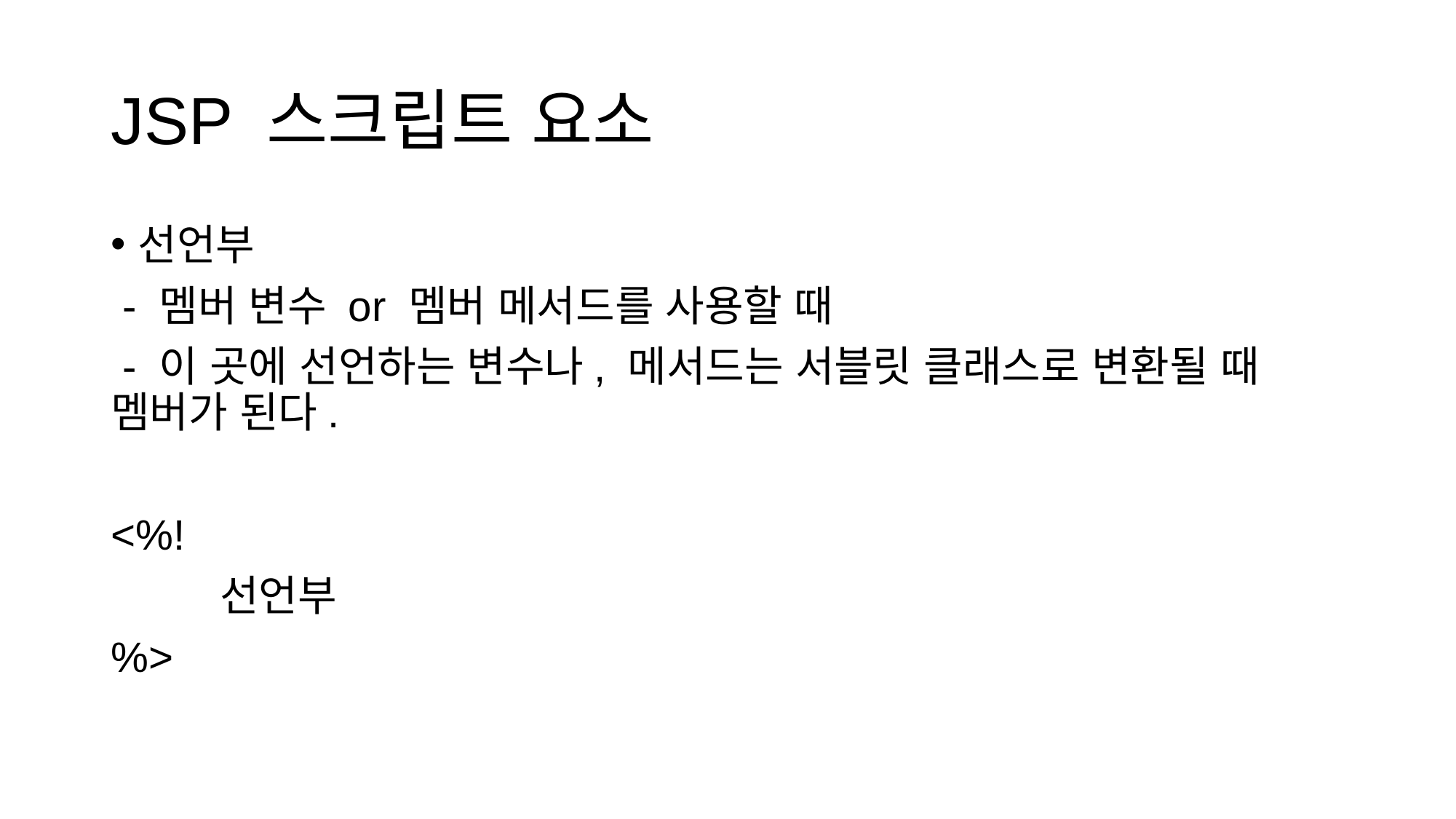

# JSP 스크립트 요소
선언부
 - 멤버 변수 or 멤버 메서드를 사용할 때
 - 이 곳에 선언하는 변수나, 메서드는 서블릿 클래스로 변환될 때 멤버가 된다.

<%!
	선언부
%>